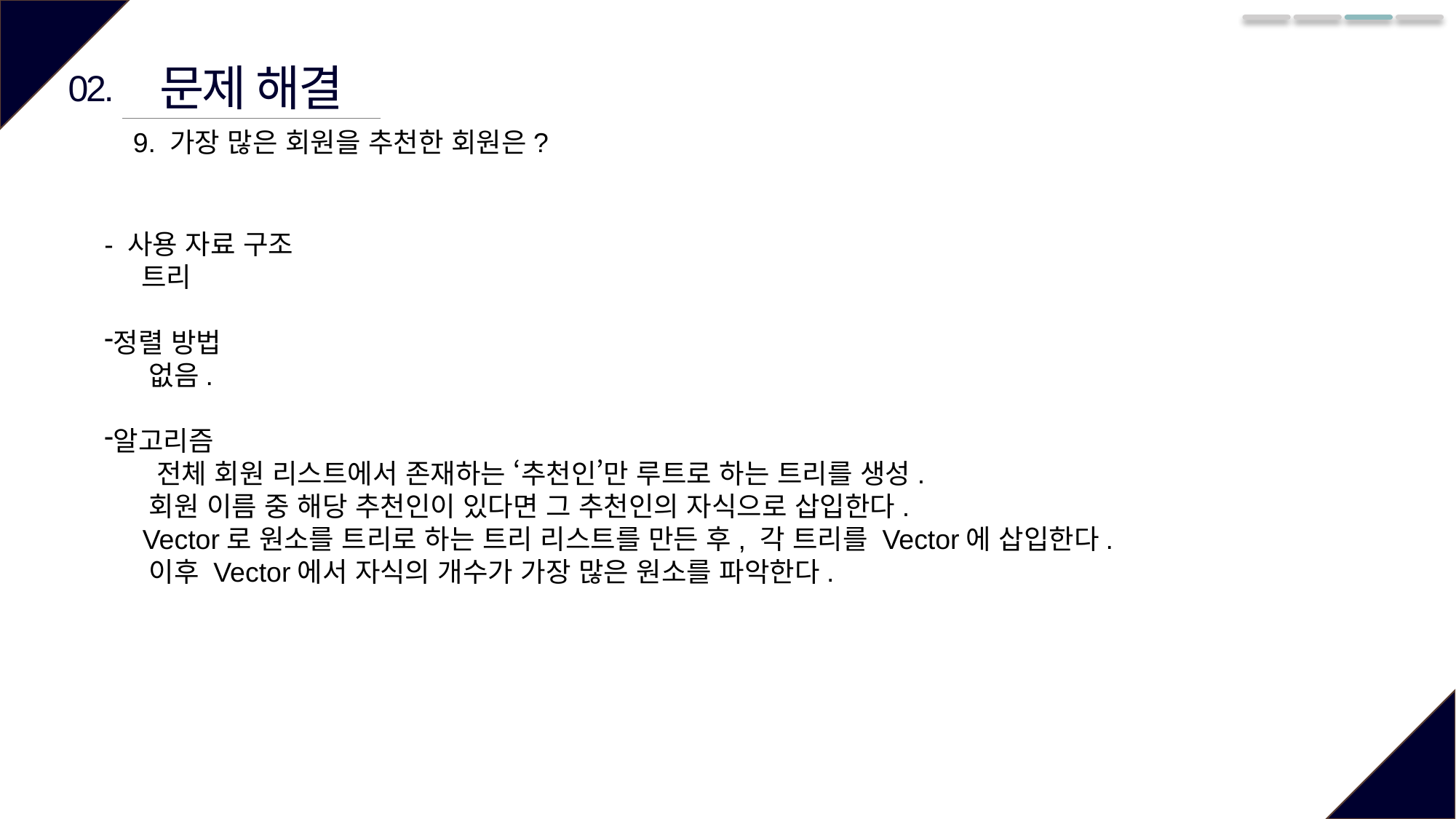

문제 해결
02.
9. 가장 많은 회원을 추천한 회원은?
- 사용 자료 구조
    트리

정렬 방법
     없음.

알고리즘
      전체 회원 리스트에서 존재하는 ‘추천인’만 루트로 하는 트리를 생성.
     회원 이름 중 해당 추천인이 있다면 그 추천인의 자식으로 삽입한다.
     Vector로 원소를 트리로 하는 트리 리스트를 만든 후, 각 트리를 Vector에 삽입한다.
     이후 Vector에서 자식의 개수가 가장 많은 원소를 파악한다.